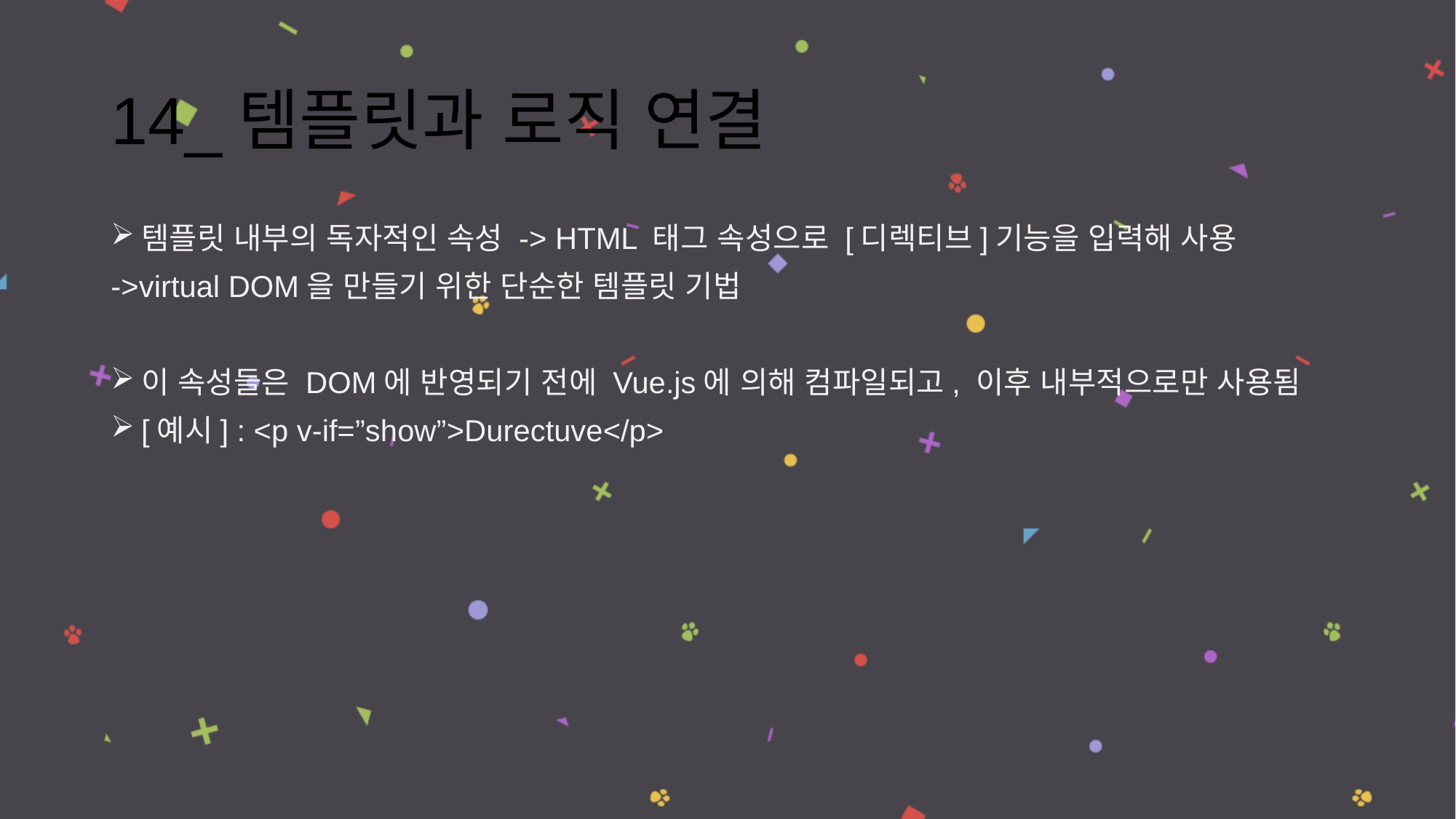

# 14_템플릿과 로직 연결
템플릿 내부의 독자적인 속성 -> HTML 태그 속성으로 [디렉티브]기능을 입력해 사용
->virtual DOM을 만들기 위한 단순한 템플릿 기법

이 속성들은 DOM에 반영되기 전에 Vue.js에 의해 컴파일되고, 이후 내부적으로만 사용됨
[예시] : <p v-if=”show”>Durectuve</p>